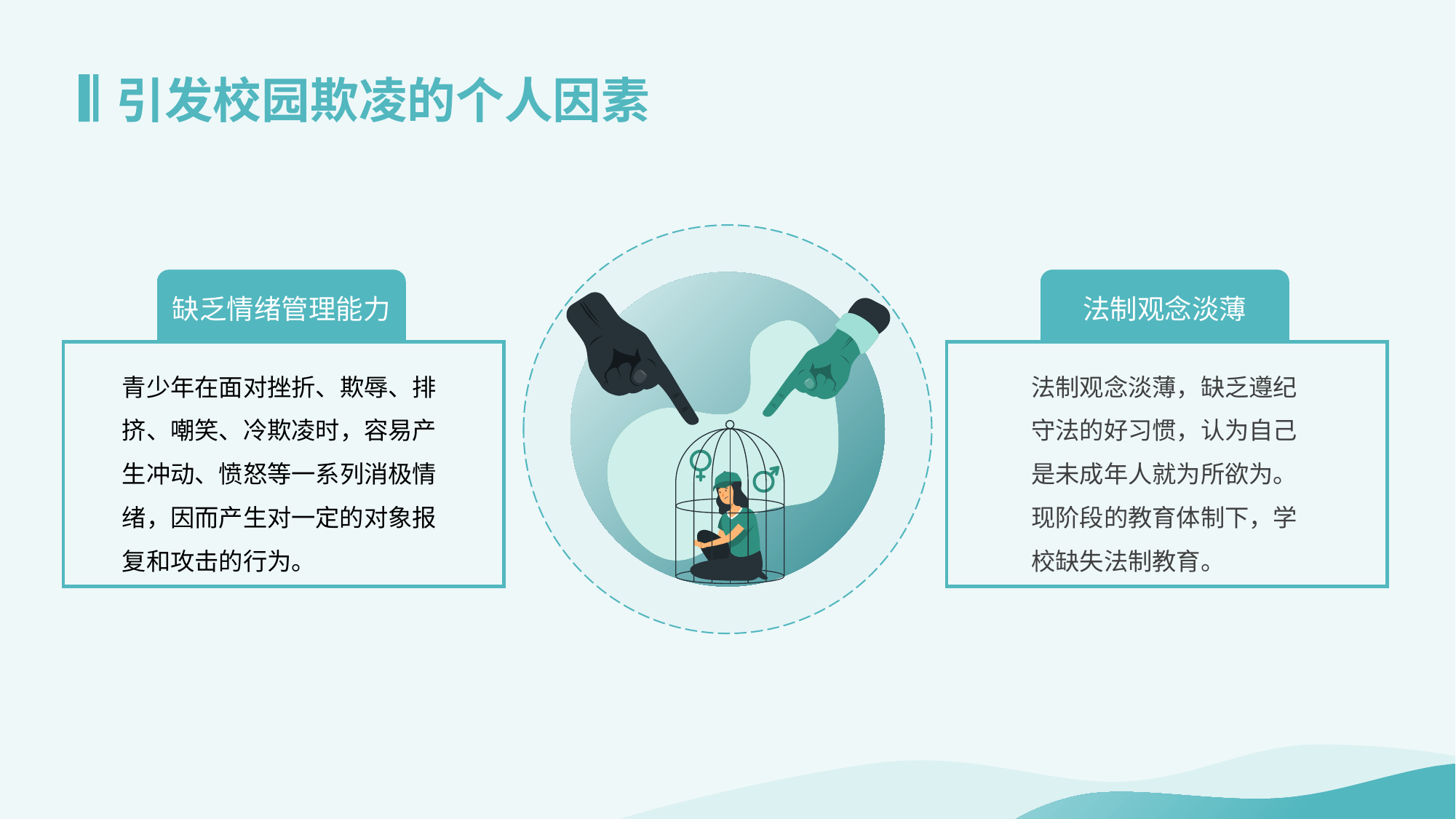

# 引发校园欺凌的个人因素

缺乏情绪管理能力
法制观念淡薄

青少年在面对挫折、欺辱、排挤、嘲笑、冷欺凌时，容易产生冲动、愤怒等一系列消极情绪，因而产生对一定的对象报复和攻击的行为。
法制观念淡薄，缺乏遵纪守法的好习惯，认为自己是未成年人就为所欲为。现阶段的教育体制下，学校缺失法制教育。